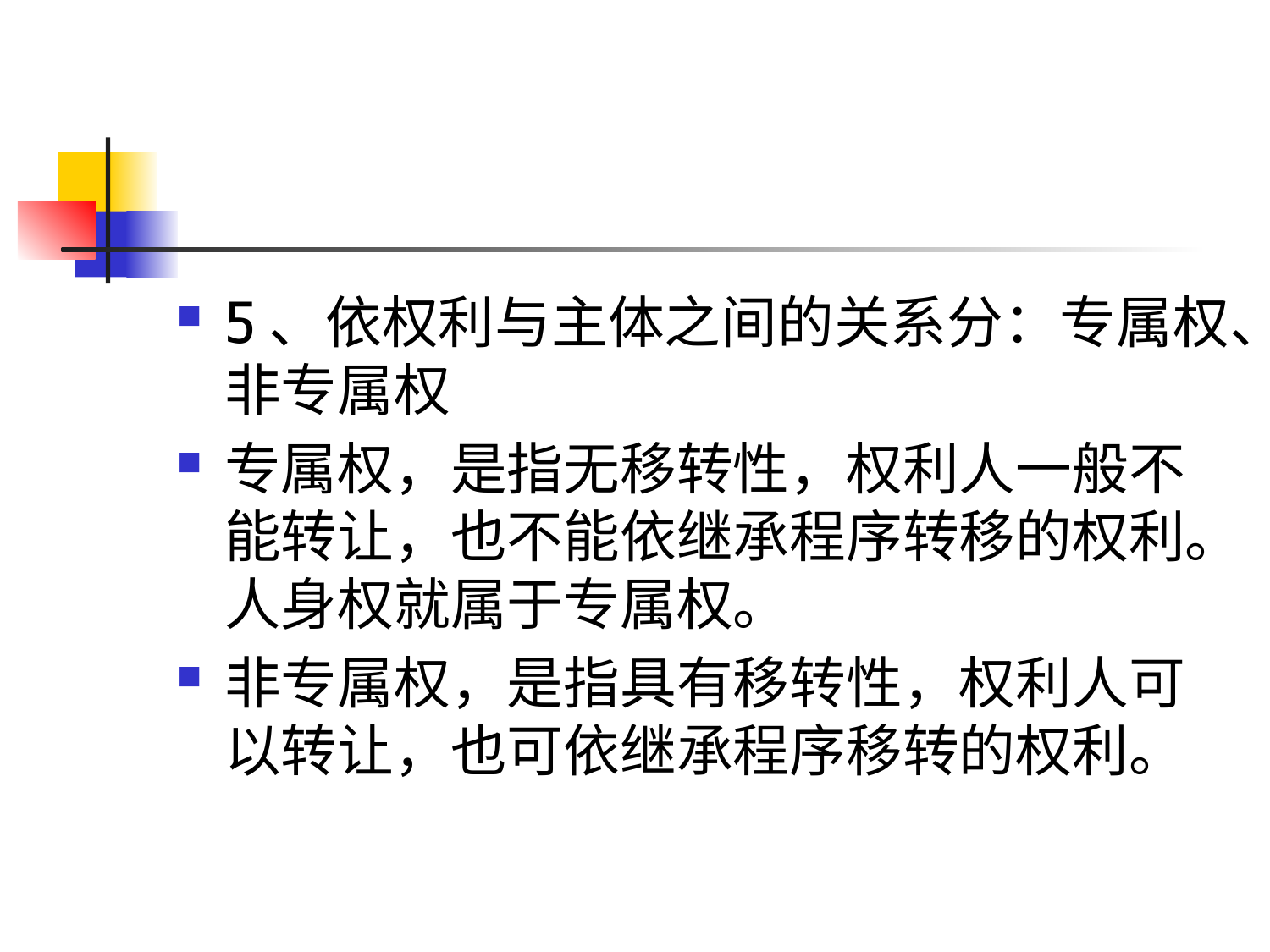

#
5、依权利与主体之间的关系分：专属权、非专属权
专属权，是指无移转性，权利人一般不能转让，也不能依继承程序转移的权利。人身权就属于专属权。
非专属权，是指具有移转性，权利人可以转让，也可依继承程序移转的权利。